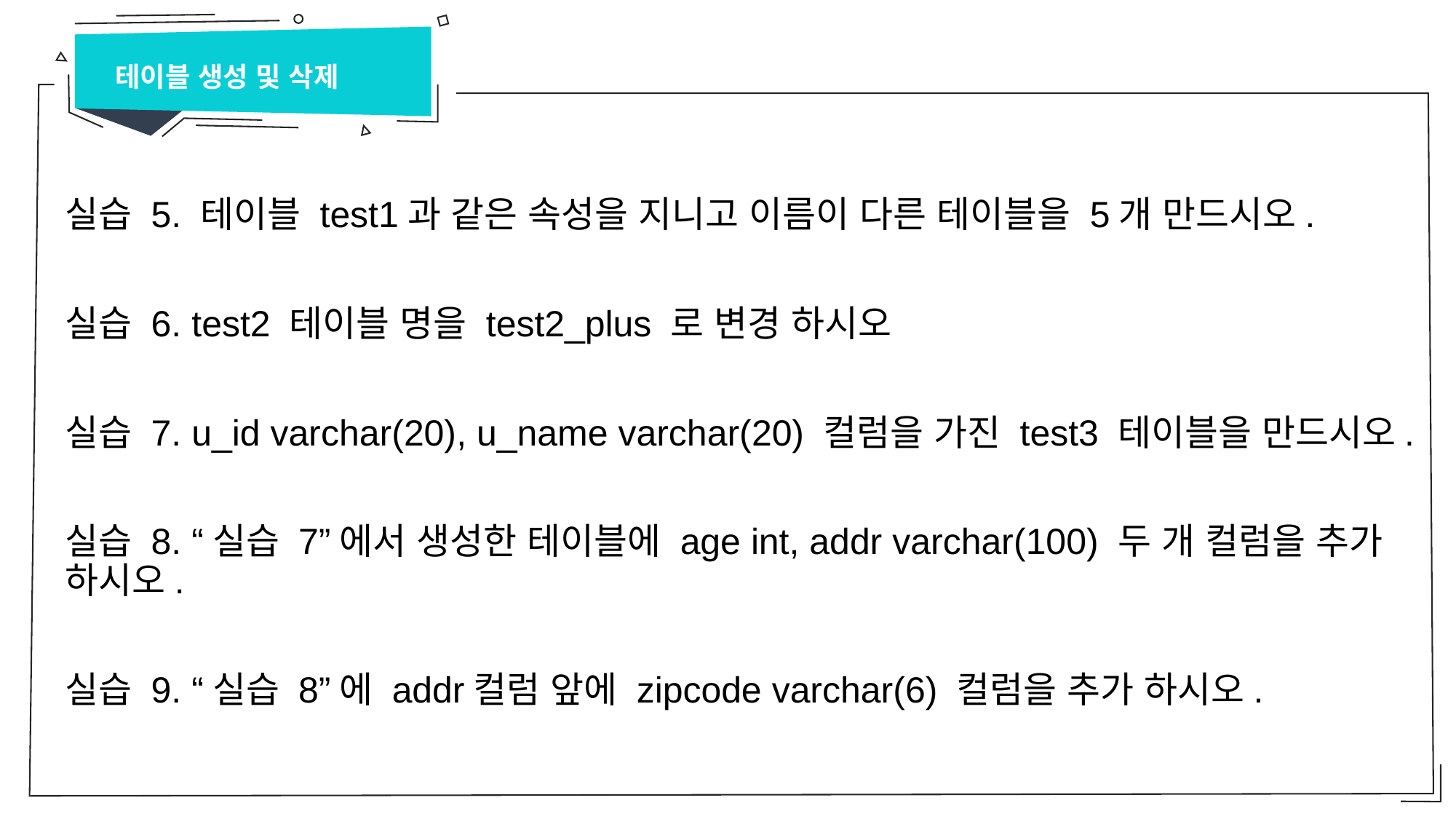

테이블 생성 및 삭제
실습 5. 테이블 test1과 같은 속성을 지니고 이름이 다른 테이블을 5개 만드시오.

실습 6. test2 테이블 명을 test2_plus 로 변경 하시오

실습 7. u_id varchar(20), u_name varchar(20) 컬럼을 가진 test3 테이블을 만드시오.

실습 8. “실습 7”에서 생성한 테이블에 age int, addr varchar(100) 두 개 컬럼을 추가 하시오.

실습 9. “실습 8”에 addr컬럼 앞에 zipcode varchar(6) 컬럼을 추가 하시오.